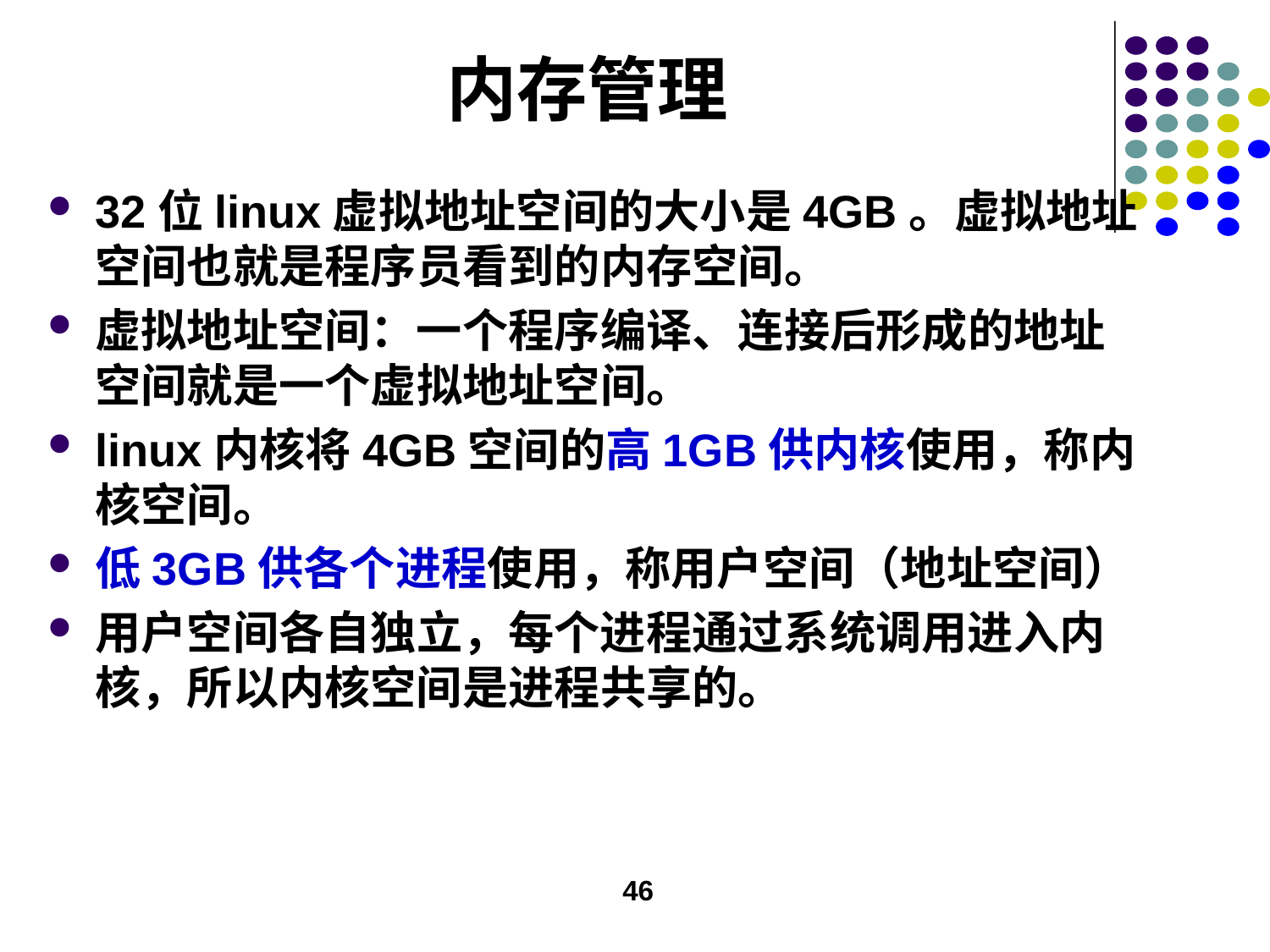

# 内存管理
32位linux虚拟地址空间的大小是4GB。虚拟地址空间也就是程序员看到的内存空间。
虚拟地址空间：一个程序编译、连接后形成的地址空间就是一个虚拟地址空间。
linux内核将4GB空间的高1GB供内核使用，称内核空间。
低3GB供各个进程使用，称用户空间（地址空间）
用户空间各自独立，每个进程通过系统调用进入内核，所以内核空间是进程共享的。

46